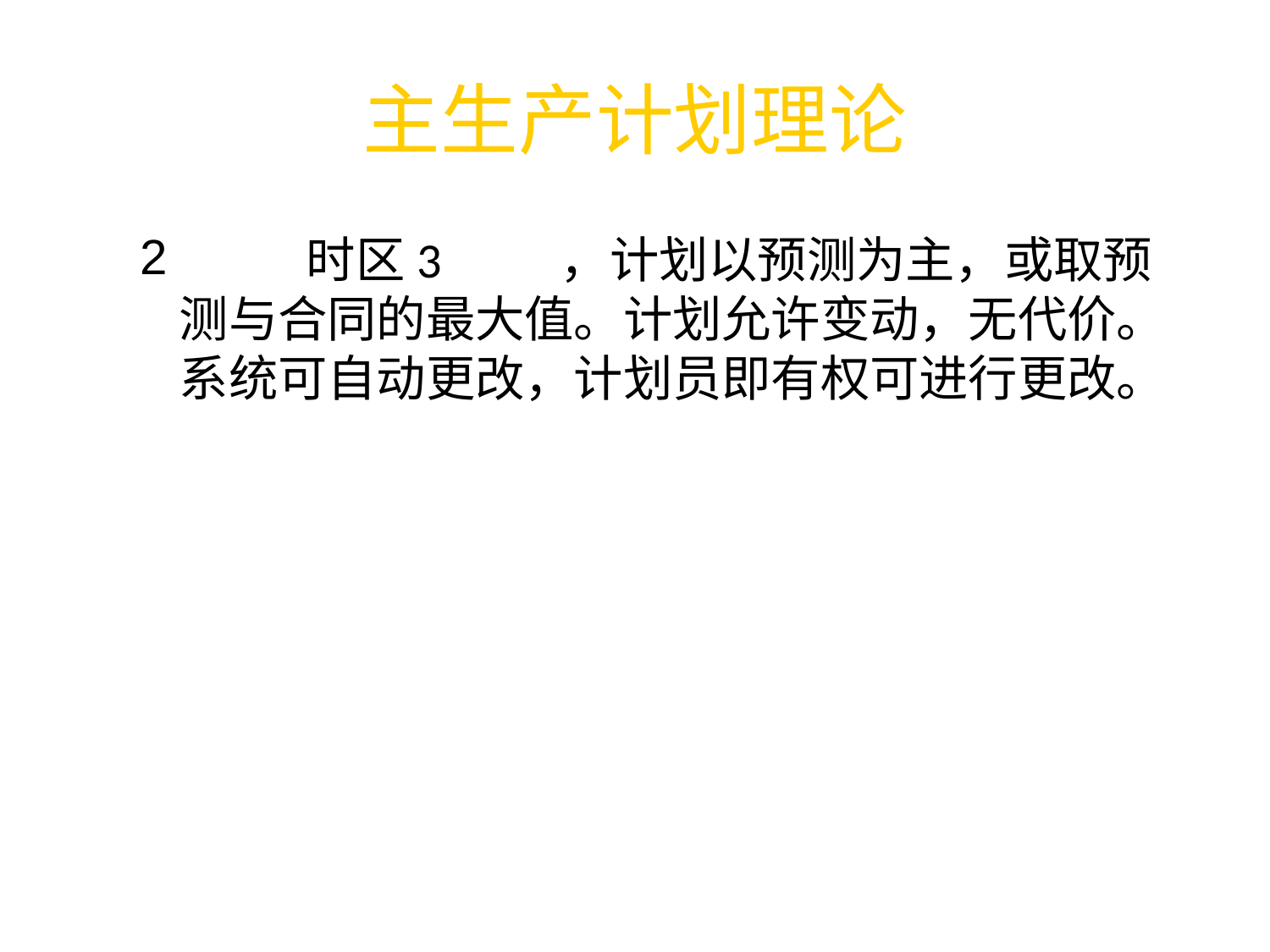

# 主生产计划理论
	时区3	，计划以预测为主，或取预测与合同的最大值。计划允许变动，无代价。系统可自动更改，计划员即有权可进行更改。